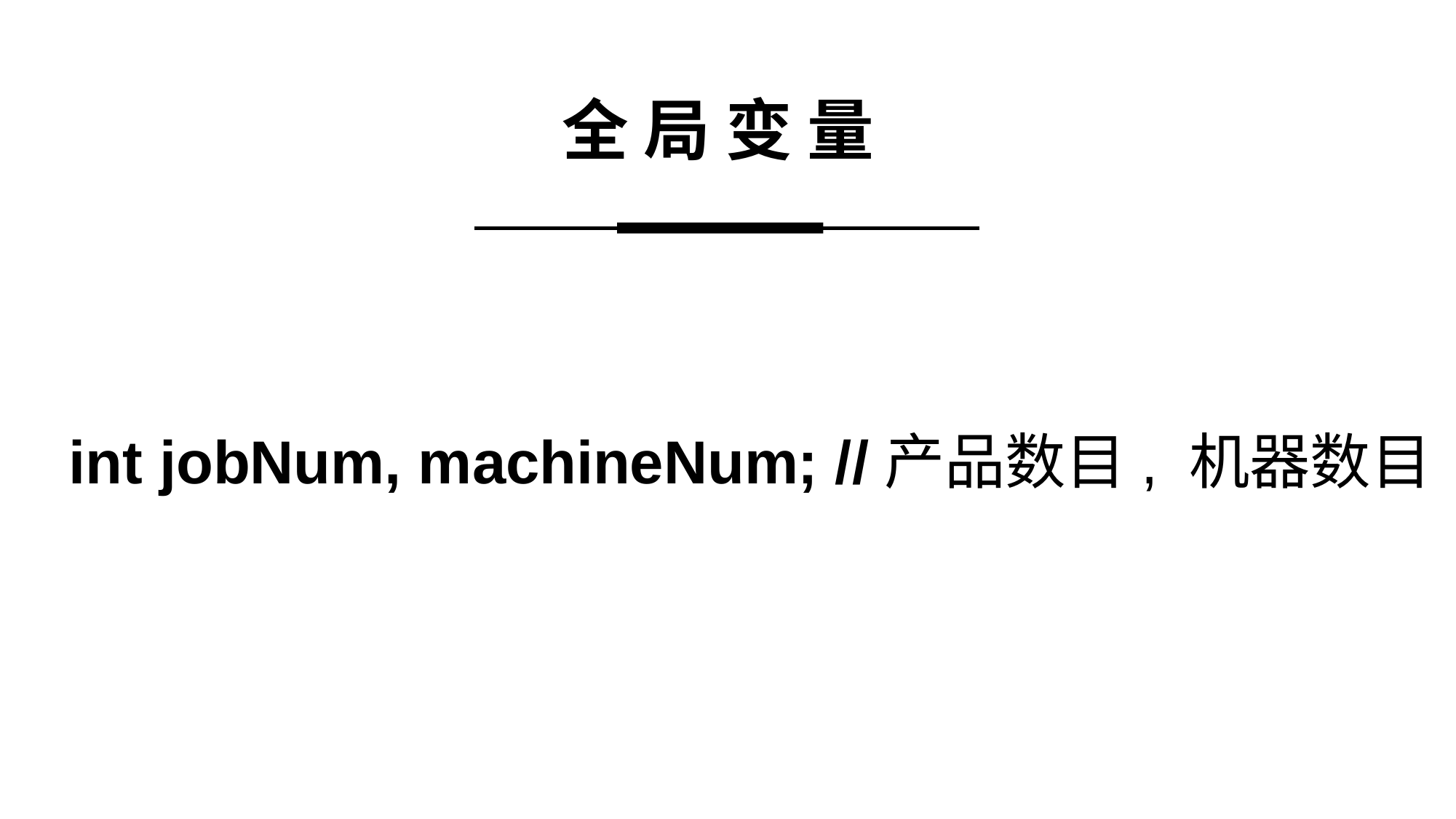

全 局 变 量
int jobNum, machineNum; //产品数目, 机器数目